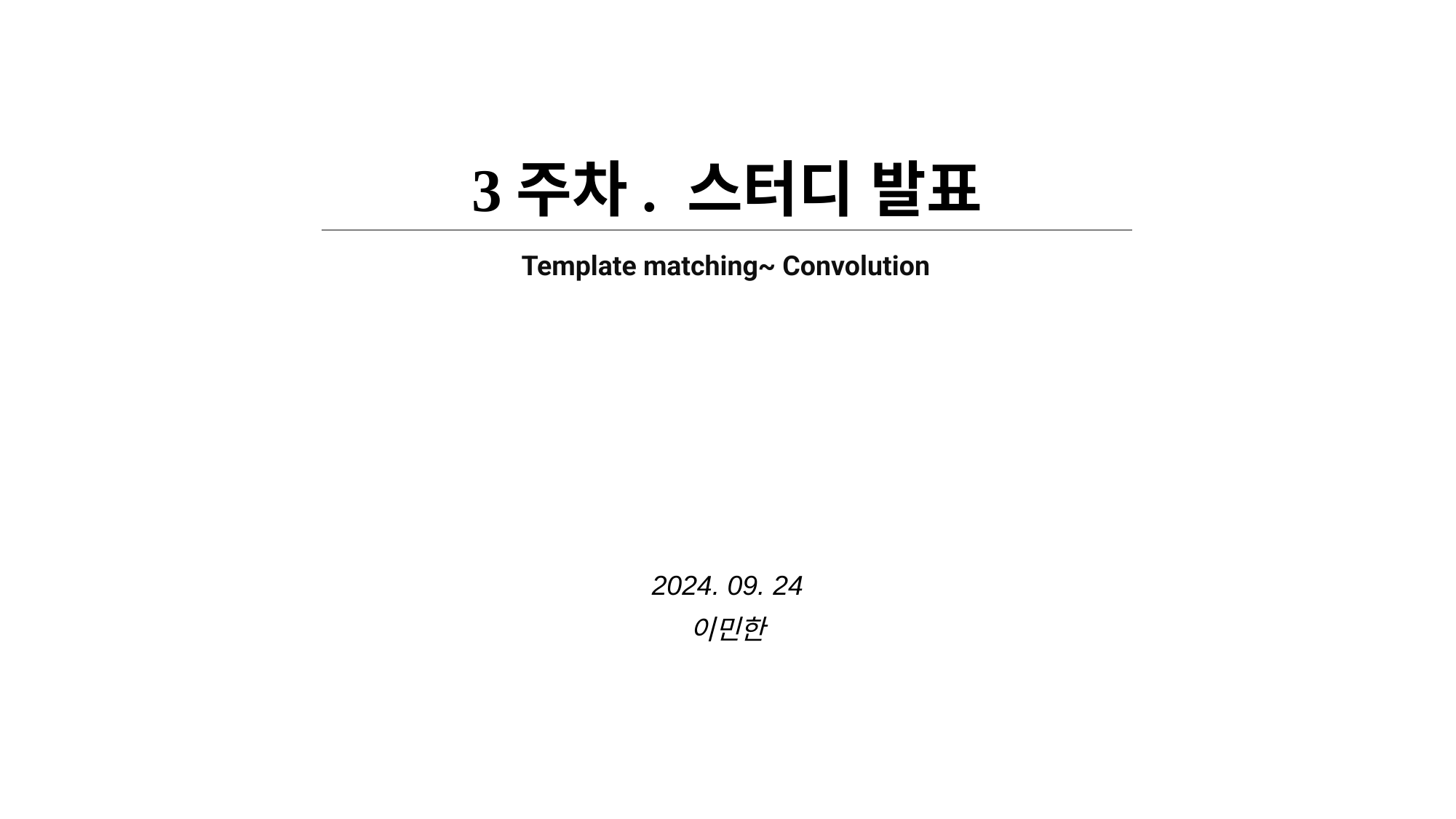

3주차. 스터디 발표
Template matching~ Convolution
2024. 09. 24
이민한